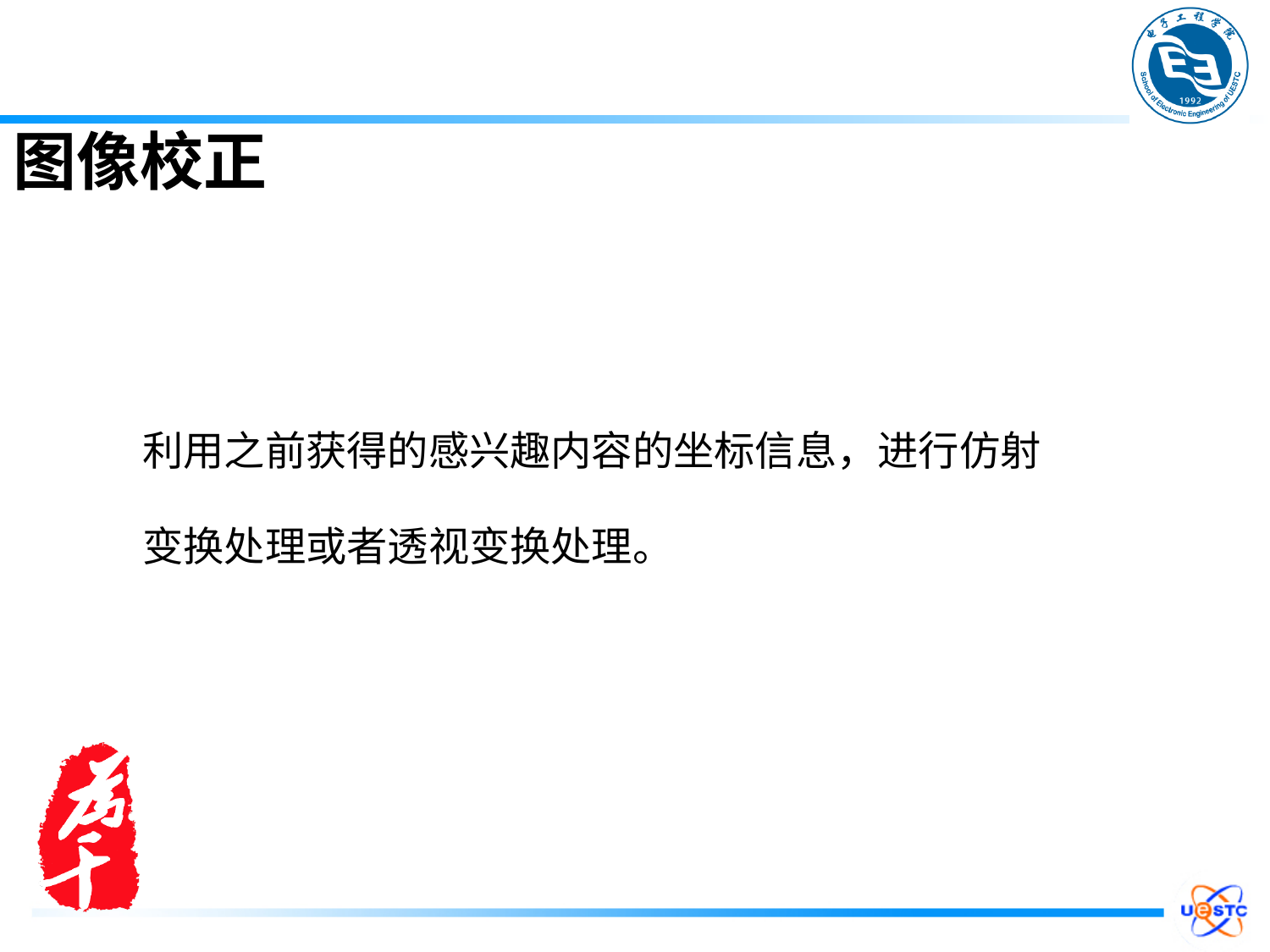

# 图像校正
利用之前获得的感兴趣内容的坐标信息，进行仿射变换处理或者透视变换处理。